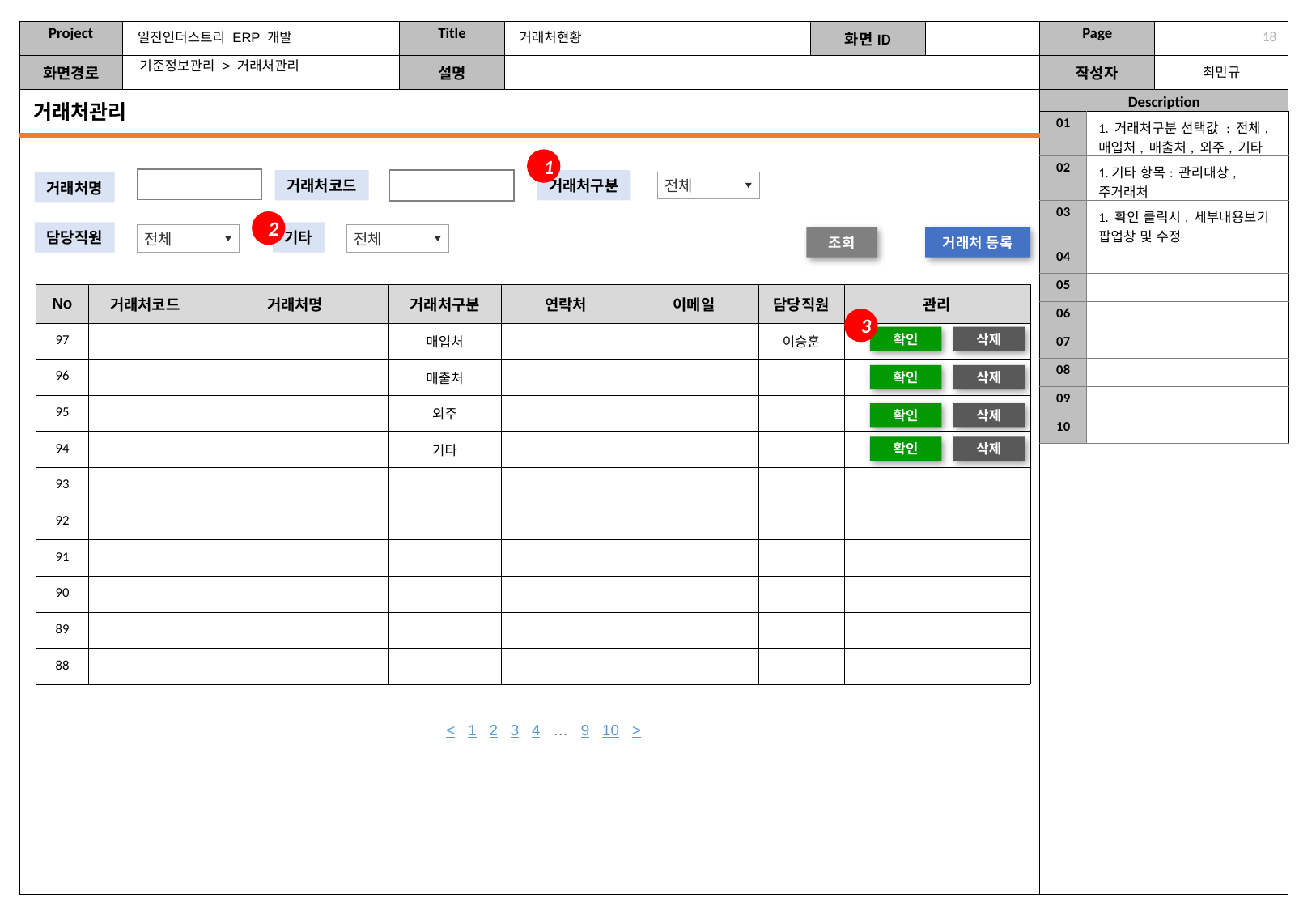

일진인더스트리 ERP 개발

거래처현황
18
기준정보관리 > 거래처관리

거래처관리
| 01 | 1. 거래처구분 선택값 : 전체, 매입처, 매출처, 외주, 기타 |
| --- | --- |
| 02 | 1.기타 항목: 관리대상, 주거래처 |
| 03 | 1. 확인 클릭시, 세부내용보기 팝업창 및 수정 |
| 04 |  |
| 05 |  |
| 06 |  |
| 07 |  |
| 08 |  |
| 09 |  |
| 10 |  |
1

거래처코드

거래처구분
전체

거래처명
2
담당직원
기타
전체

전체

조회
거래처 등록
| No | 거래처코드 | 거래처명 | 거래처구분 | 연락처 | 이메일 | 담당직원 | 관리 |
| --- | --- | --- | --- | --- | --- | --- | --- |
| 97 |  |  | 매입처 |  |  | 이승훈 |  |
| 96 |  |  | 매출처 |  |  |  |  |
| 95 |  |  | 외주 |  |  |  |  |
| 94 |  |  | 기타 |  |  |  |  |
| 93 |  |  |  |  |  |  |  |
| 92 |  |  |  |  |  |  |  |
| 91 |  |  |  |  |  |  |  |
| 90 |  |  |  |  |  |  |  |
| 89 |  |  |  |  |  |  |  |
| 88 |  |  |  |  |  |  |  |
3
확인
삭제
확인
삭제
확인
삭제
확인
삭제
<   1   2   3   4   …   9   10   >